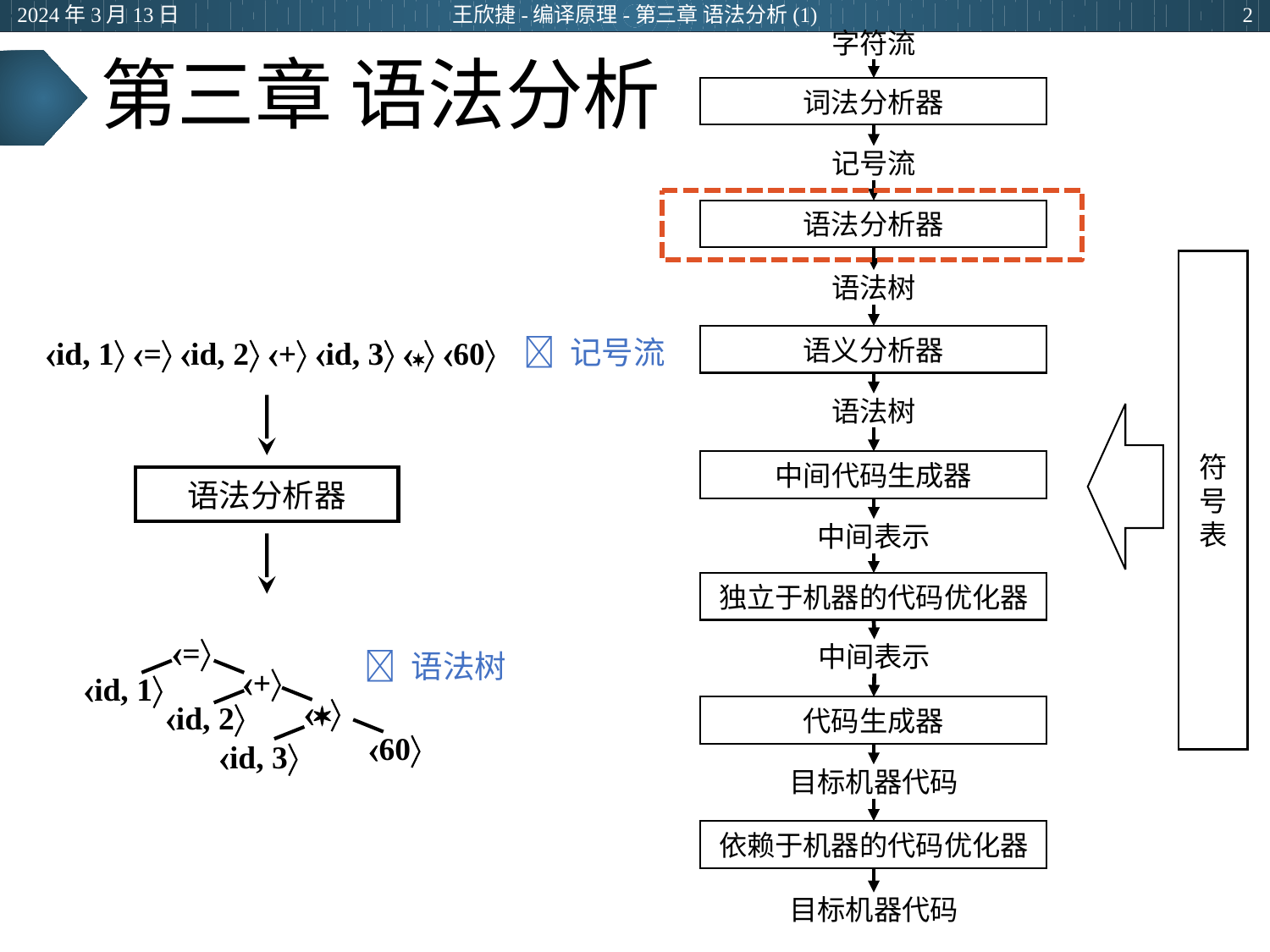

2024年3月13日
王欣捷-编译原理-第三章 语法分析(1)
2
字符流
词法分析器
记号流
语法分析器
语法树
语义分析器
语法树
中间代码生成器
中间表示
独立于机器的代码优化器
中间表示
代码生成器
目标机器代码
依赖于机器的代码优化器
目标机器代码

符
号
表

# 第三章 语法分析
← 记号流
〈id, 1〉 〈=〉 〈id, 2〉 〈+〉 〈id, 3〉 〈∗〉 〈60〉

语法分析器

〈=〉

〈+〉
〈id, 1〉

〈∗〉
〈id, 2〉

〈60〉
〈id, 3〉
← 语法树